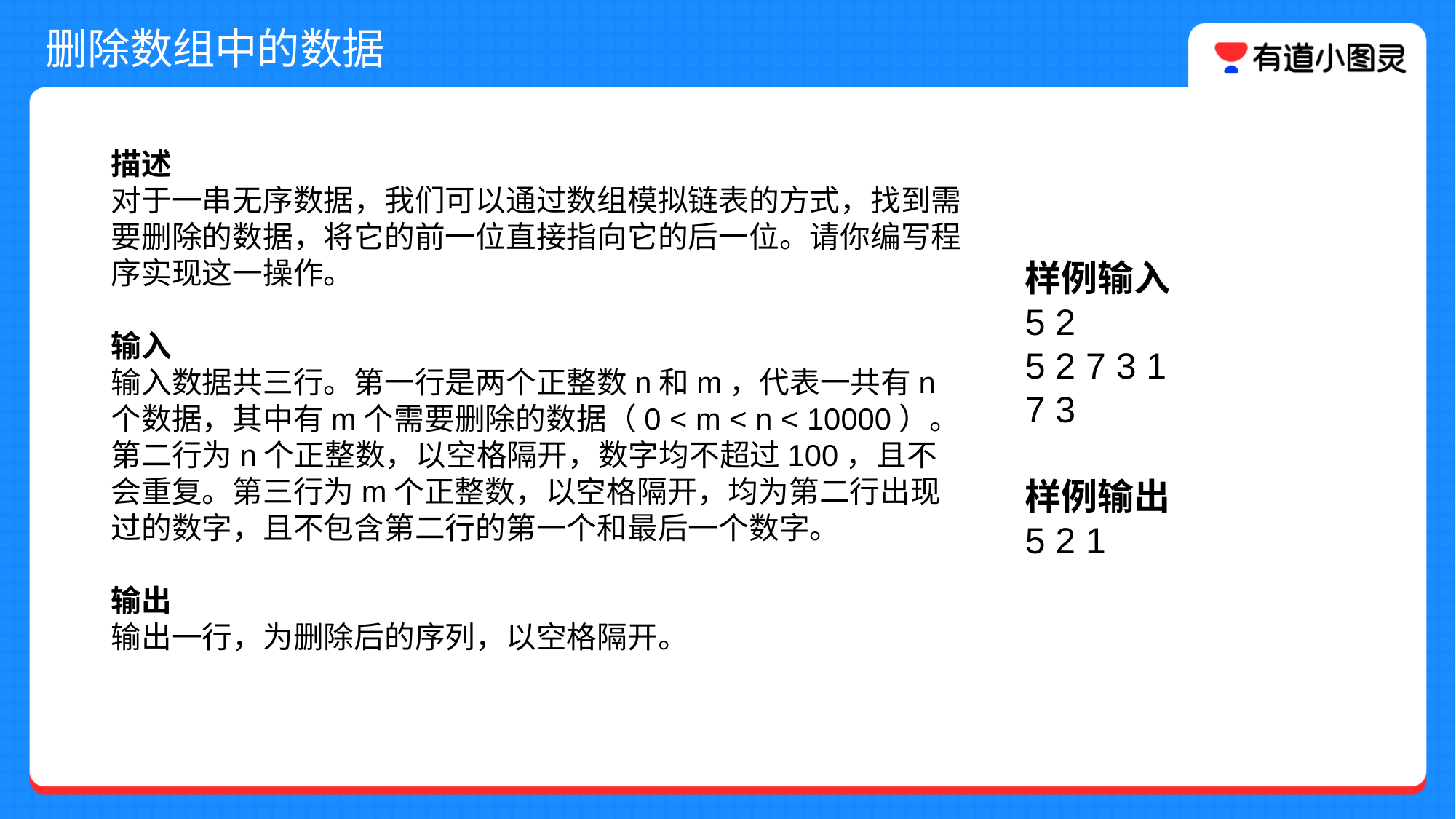

删除数组中的数据
描述
对于一串无序数据，我们可以通过数组模拟链表的方式，找到需要删除的数据，将它的前一位直接指向它的后一位。请你编写程序实现这一操作。
输入
输入数据共三行。第一行是两个正整数n和m，代表一共有n个数据，其中有m个需要删除的数据（0 < m < n < 10000）。
第二行为n个正整数，以空格隔开，数字均不超过100，且不会重复。第三行为m个正整数，以空格隔开，均为第二行出现过的数字，且不包含第二行的第一个和最后一个数字。
输出
输出一行，为删除后的序列，以空格隔开。
样例输入
5 2
5 2 7 3 1
7 3
样例输出
5 2 1